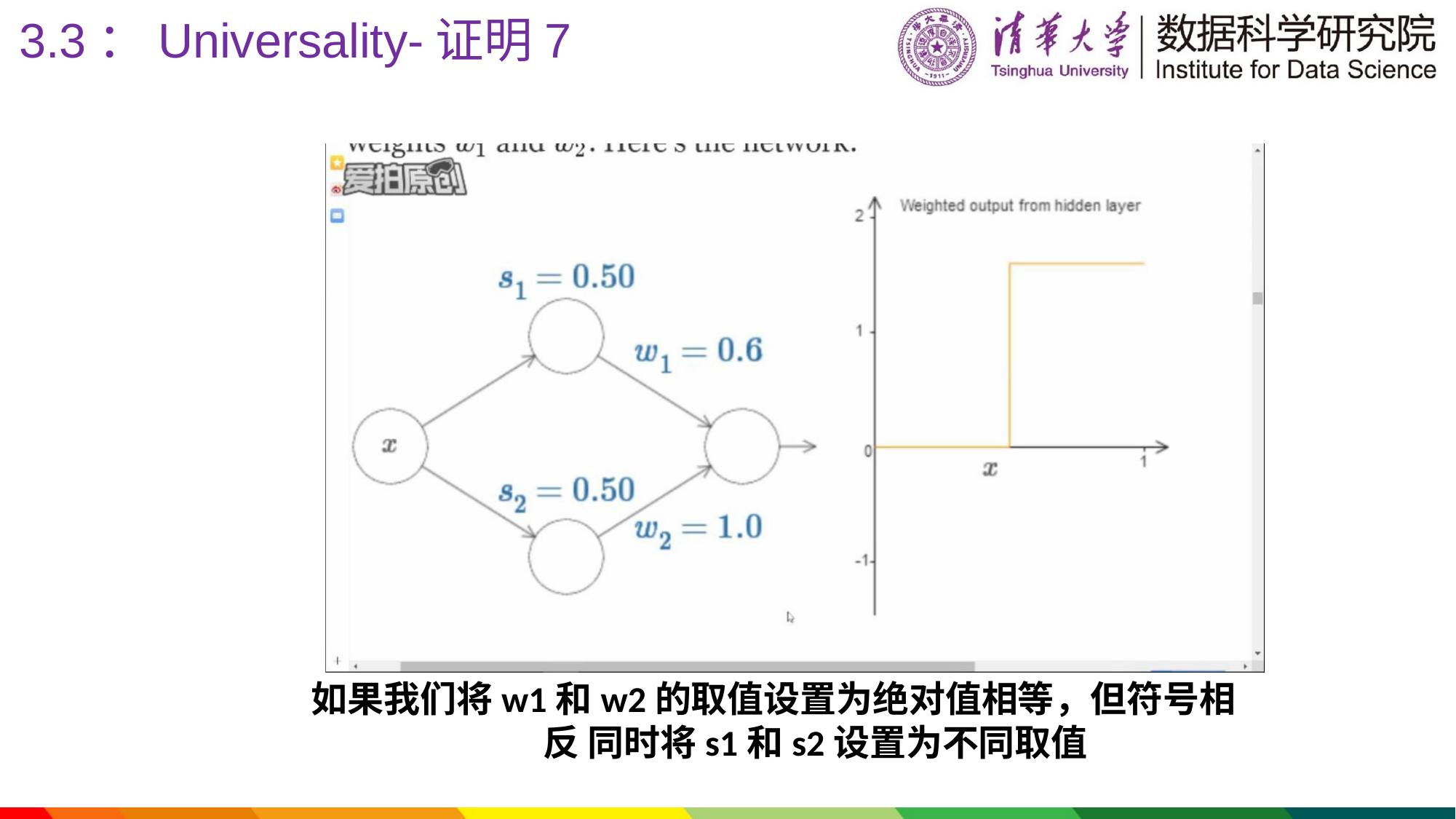

# 3.3：Universality-证明7

如果我们将w1和w2的取值设置为绝对值相等，但符号相反 同时将s1和s2设置为不同取值